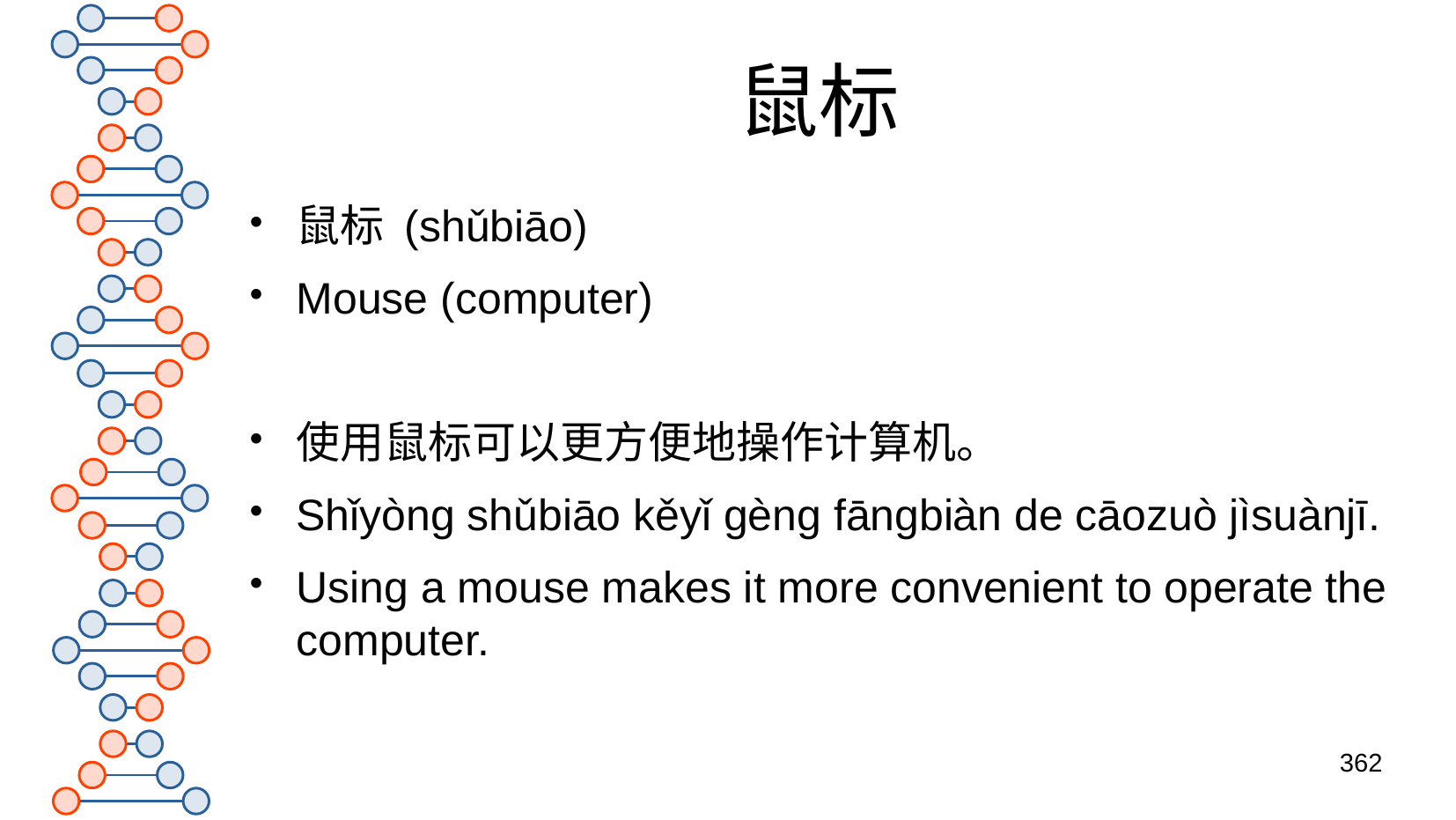

# 鼠标
鼠标 (shǔbiāo)
Mouse (computer)

使用鼠标可以更方便地操作计算机。
Shǐyòng shǔbiāo kěyǐ gèng fāngbiàn de cāozuò jìsuànjī.
Using a mouse makes it more convenient to operate the computer.

362